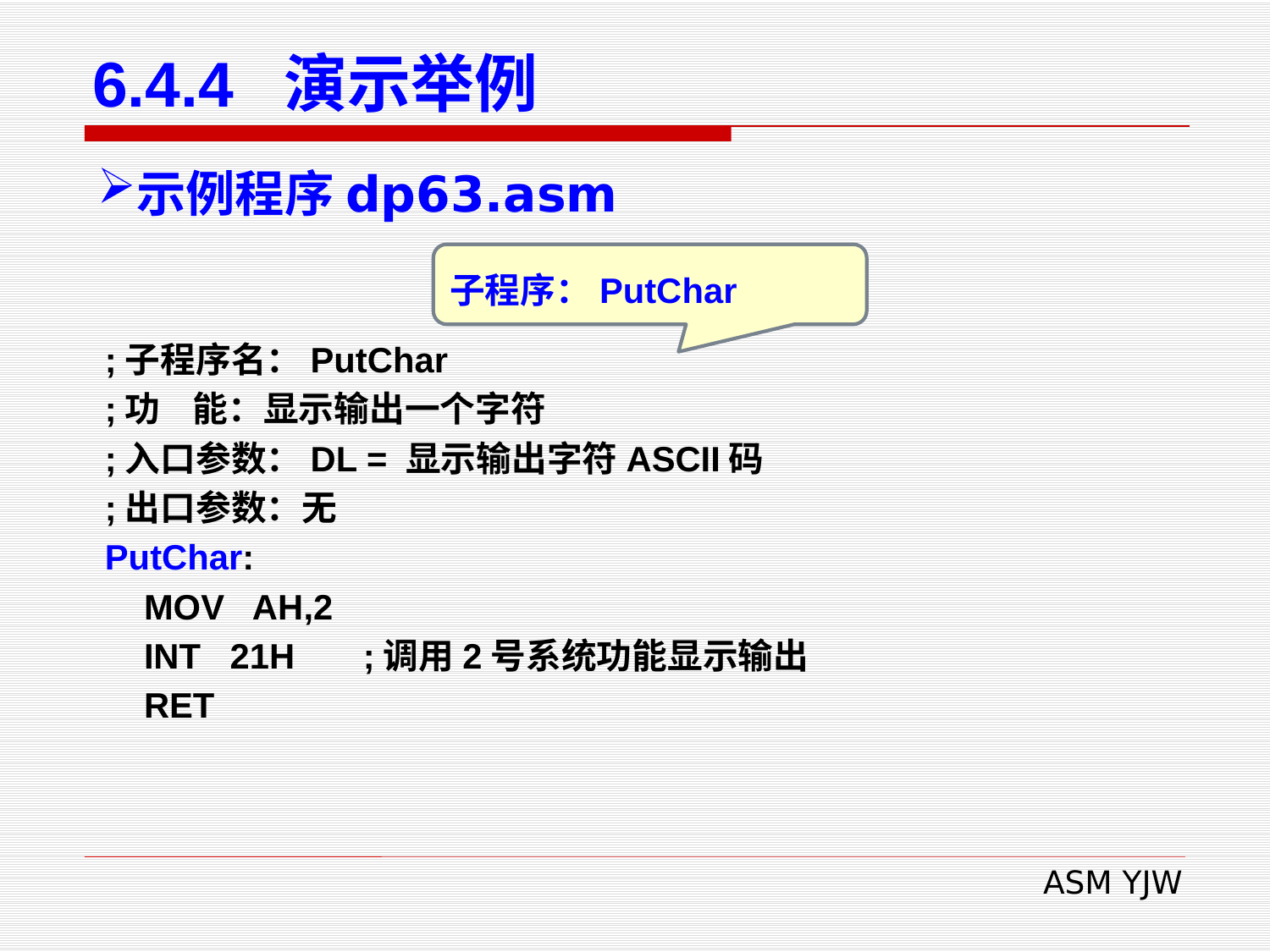

# 6.4.4  演示举例
示例程序dp63.asm

子程序：PutChar
;子程序名：PutChar
;功    能：显示输出一个字符
;入口参数：DL = 显示输出字符ASCII码
;出口参数：无
PutChar:
    MOV   AH,2
    INT   21H       ;调用2号系统功能显示输出
    RET